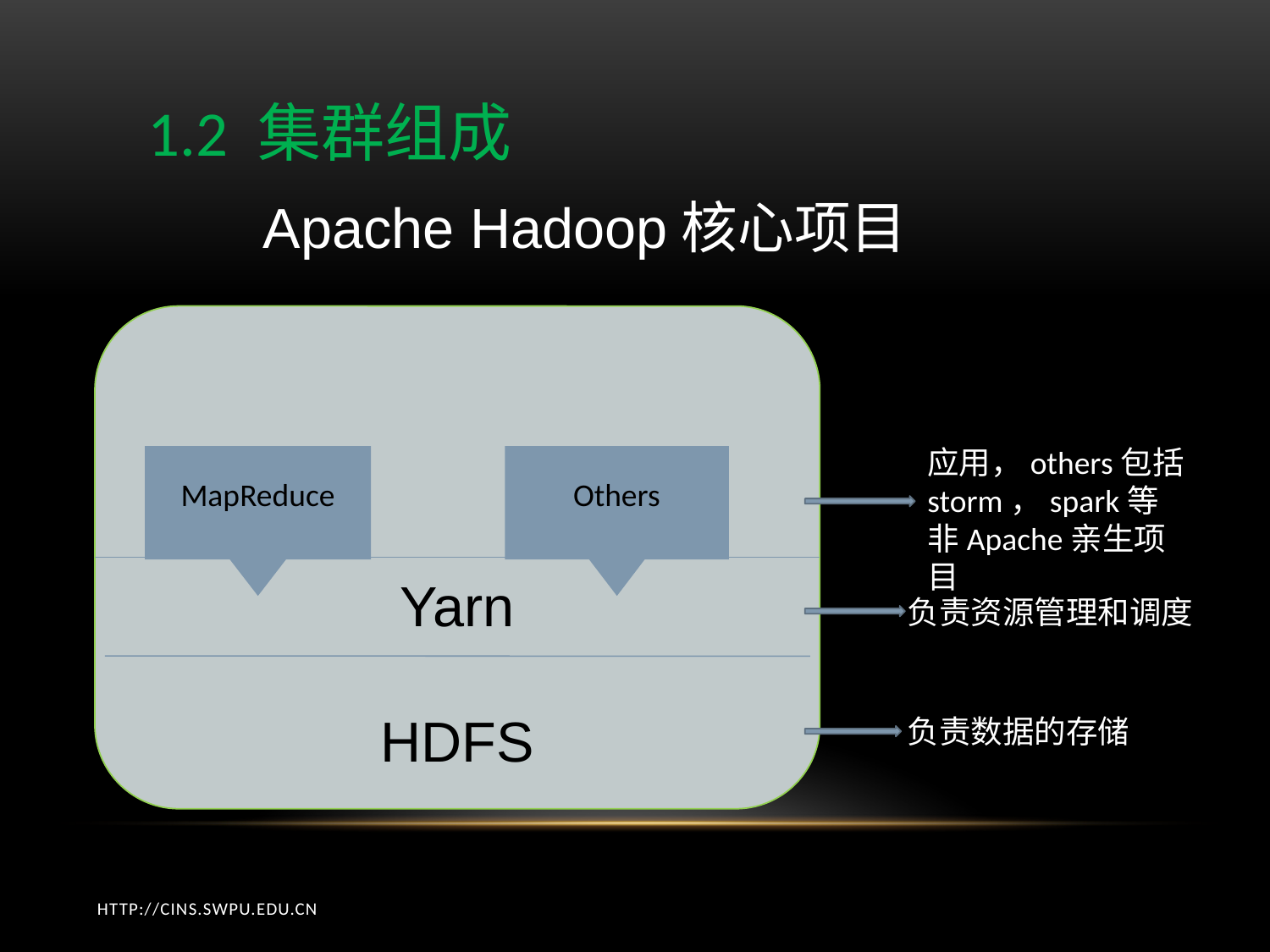

1.2 集群组成
        Apache Hadoop核心项目

Yarn

HDFS
应用，others包括storm，spark等非Apache亲生项目
MapReduce
Others

负责资源管理和调度

负责数据的存储

http://cins.swpu.edu.cn
5